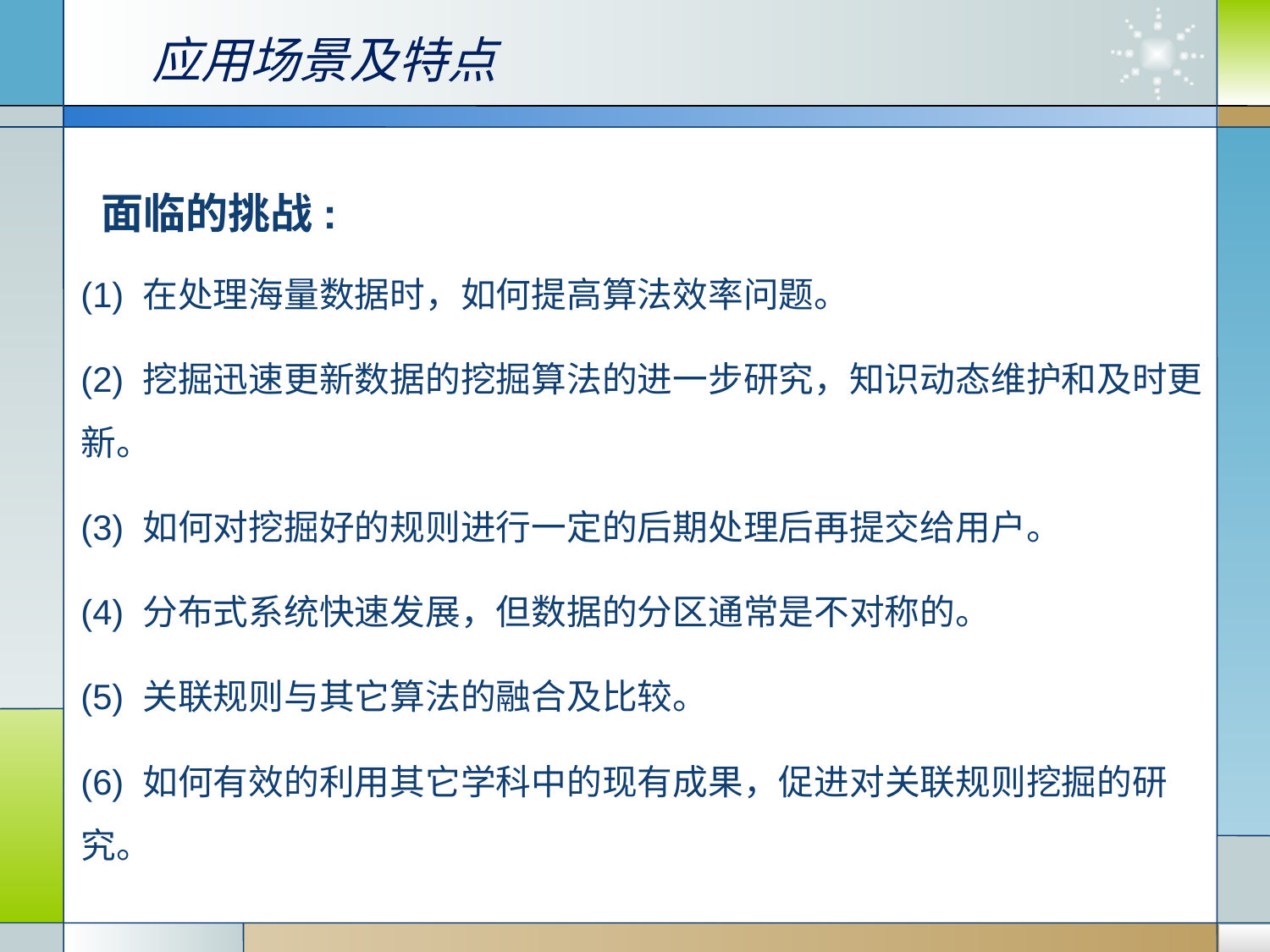

应用场景及特点
面临的挑战:
(1) 在处理海量数据时，如何提高算法效率问题。
(2) 挖掘迅速更新数据的挖掘算法的进一步研究，知识动态维护和及时更新。
(3) 如何对挖掘好的规则进行一定的后期处理后再提交给用户。
(4) 分布式系统快速发展，但数据的分区通常是不对称的。
(5) 关联规则与其它算法的融合及比较。
(6) 如何有效的利用其它学科中的现有成果，促进对关联规则挖掘的研究。